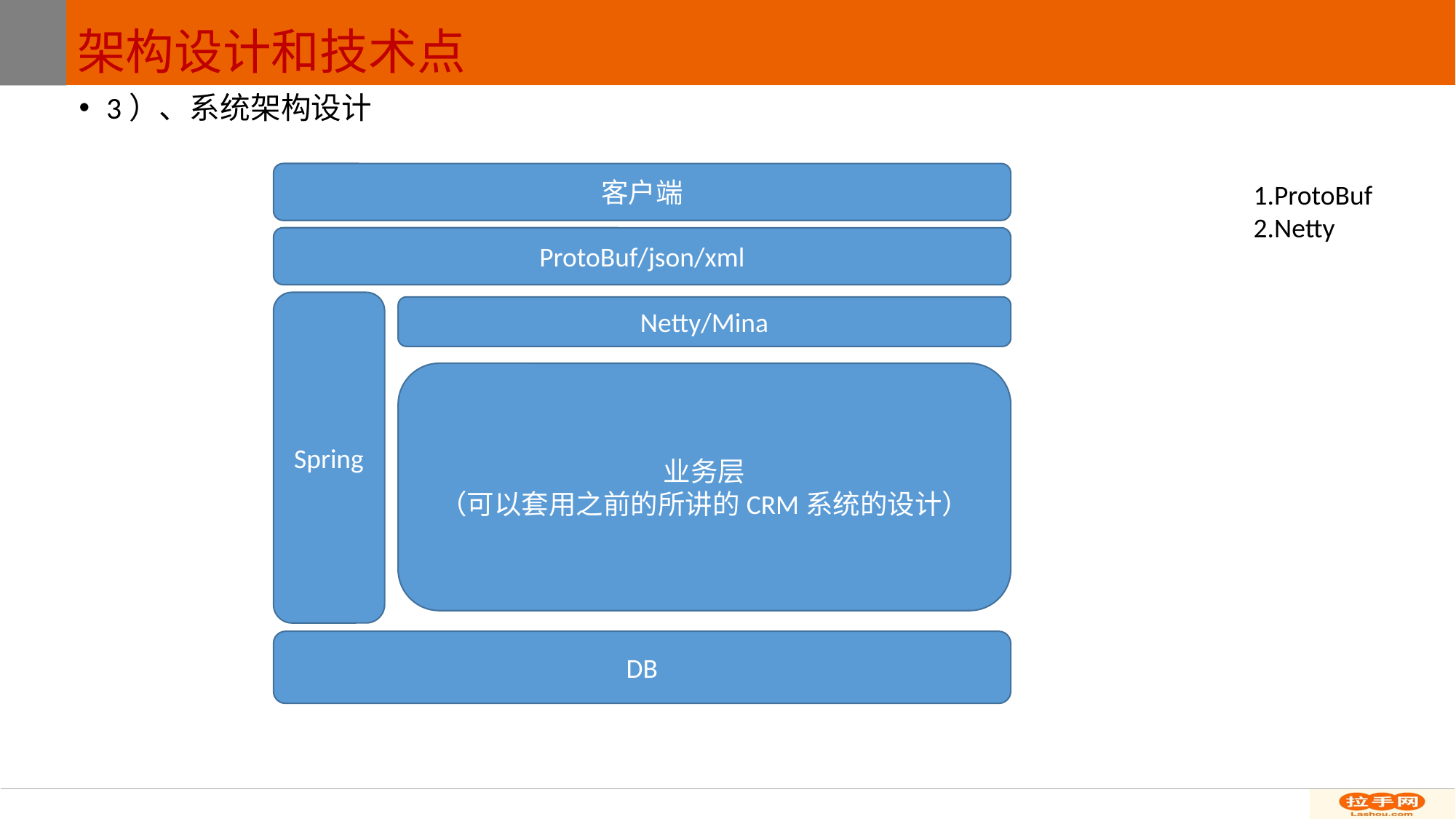

# 架构设计和技术点
3）、系统架构设计
客户端
1.ProtoBuf
2.Netty

ProtoBuf/json/xml
Spring
Netty/Mina
业务层
（可以套用之前的所讲的CRM系统的设计）
DB